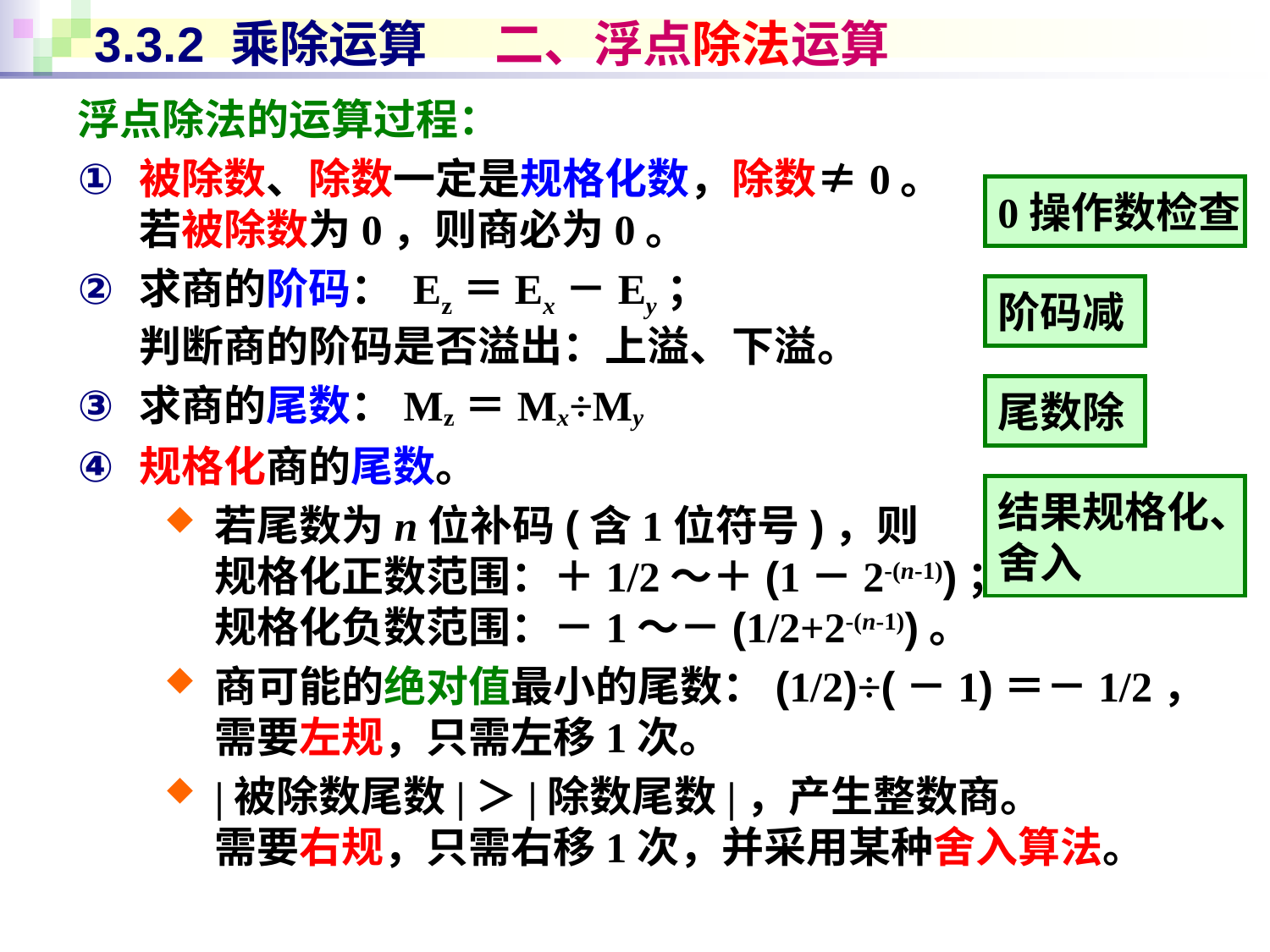

# 3.3.2 乘除运算      二、浮点除法运算
浮点除法的运算过程：
被除数、除数一定是规格化数，除数≠0。
若被除数为0，则商必为0。
求商的阶码： Ez＝Ex－Ey；
判断商的阶码是否溢出：上溢、下溢。
求商的尾数：Mz＝Mx÷My
规格化商的尾数。
若尾数为n位补码(含1位符号)，则
规格化正数范围：＋1/2～＋(1－2-(n-1))；
规格化负数范围：－1～－(1/2+2-(n-1))。
商可能的绝对值最小的尾数：(1/2)÷(－1)＝－1/2，
需要左规，只需左移1次。
|被除数尾数|＞|除数尾数|，产生整数商。
需要右规，只需右移1次，并采用某种舍入算法。
0操作数检查
阶码减
尾数除
结果规格化、
舍入
51